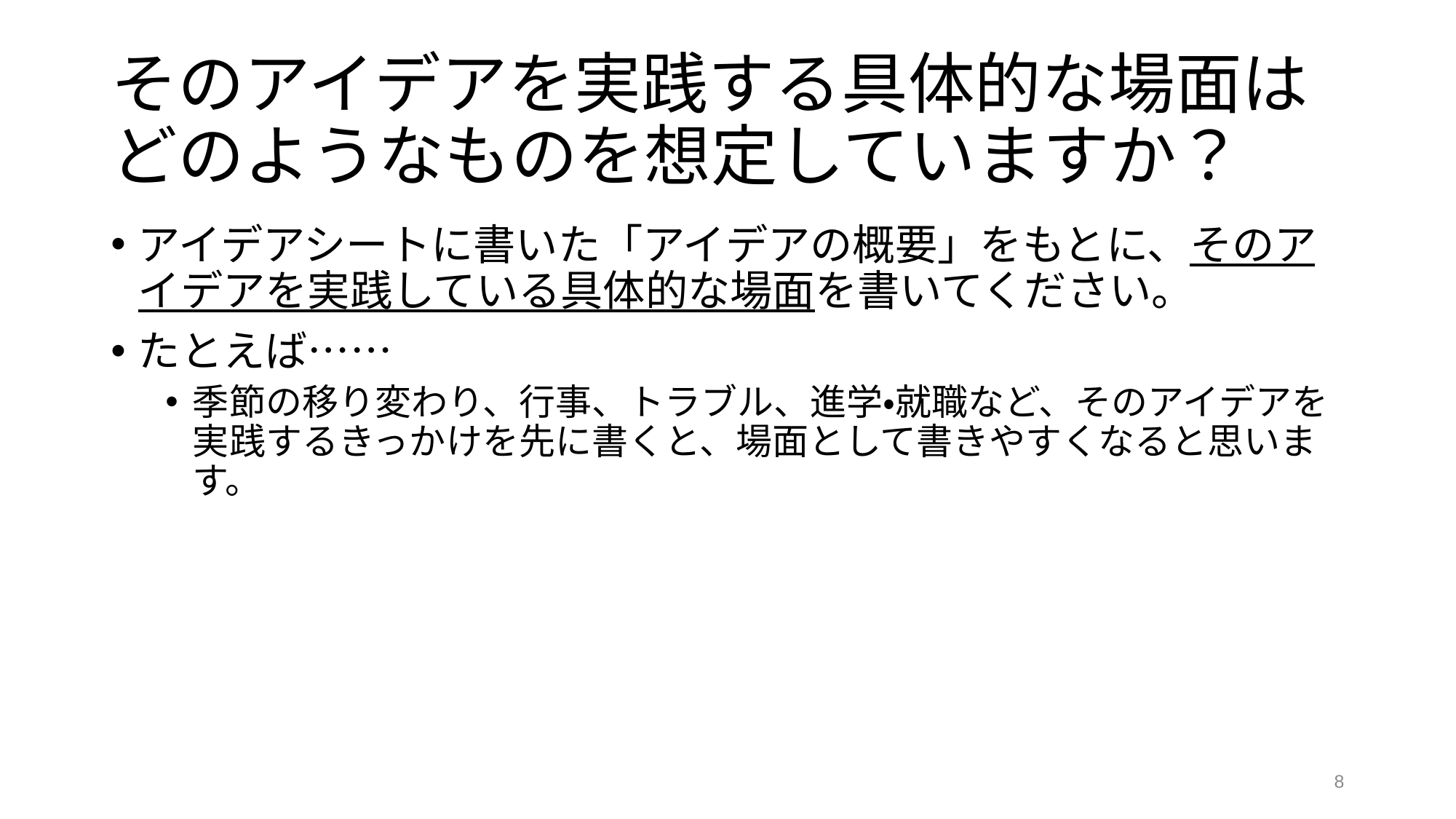

# そのアイデアを実践する具体的な場面はどのようなものを想定していますか？
アイデアシートに書いた「アイデアの概要」をもとに、そのアイデアを実践している具体的な場面を書いてください。
たとえば……
季節の移り変わり、行事、トラブル、進学・就職など、そのアイデアを実践するきっかけを先に書くと、場面として書きやすくなると思います。
8